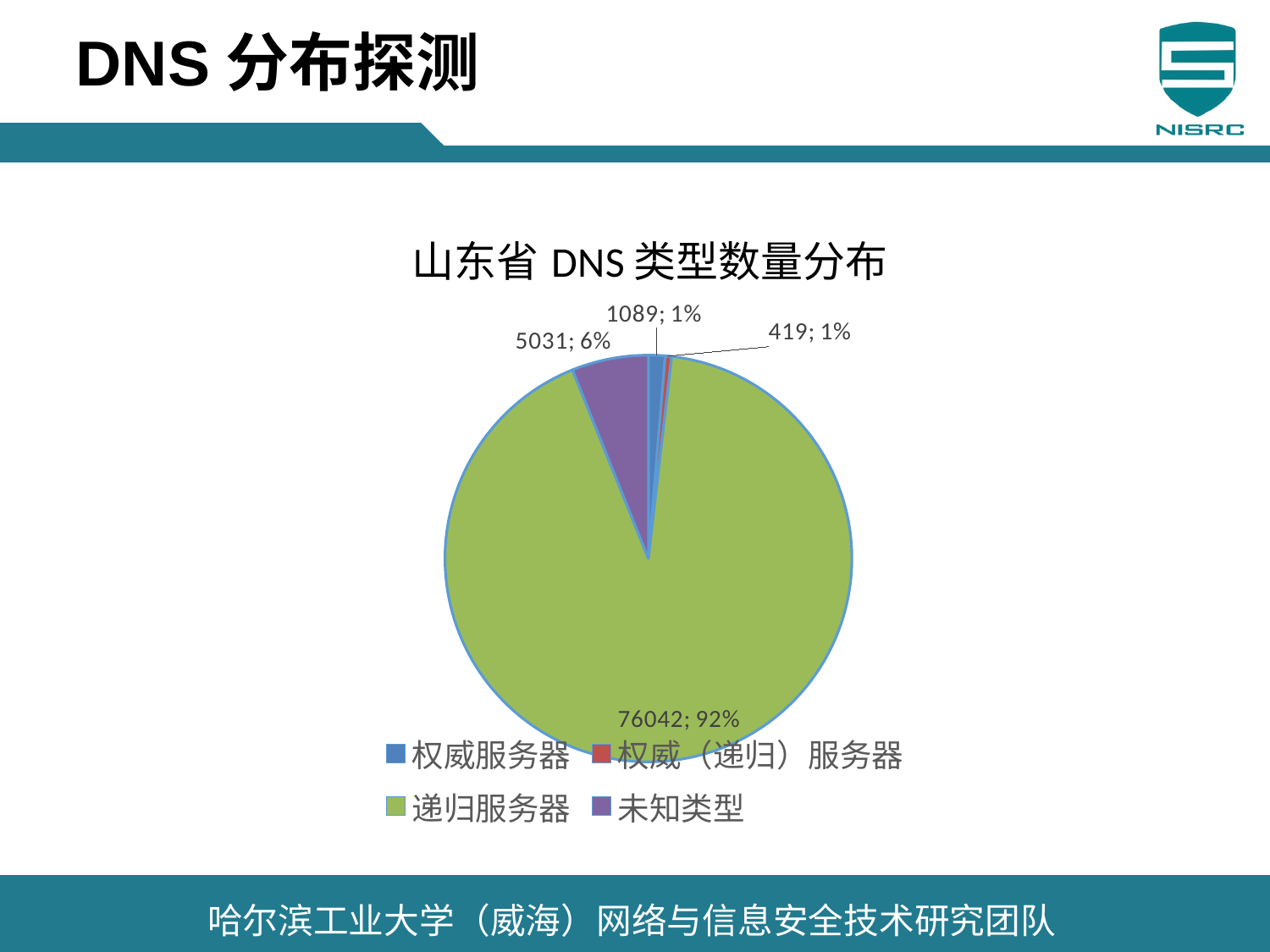

# DNS分布探测

### Chart: 山东省DNS类型数量分布

| Category |  |
|---|---|
| 权威服务器 | 1089.0 |
| 权威（递归）服务器 | 419.0 |
| 递归服务器 | 76042.0 |
| 未知类型 | 5031.0 |